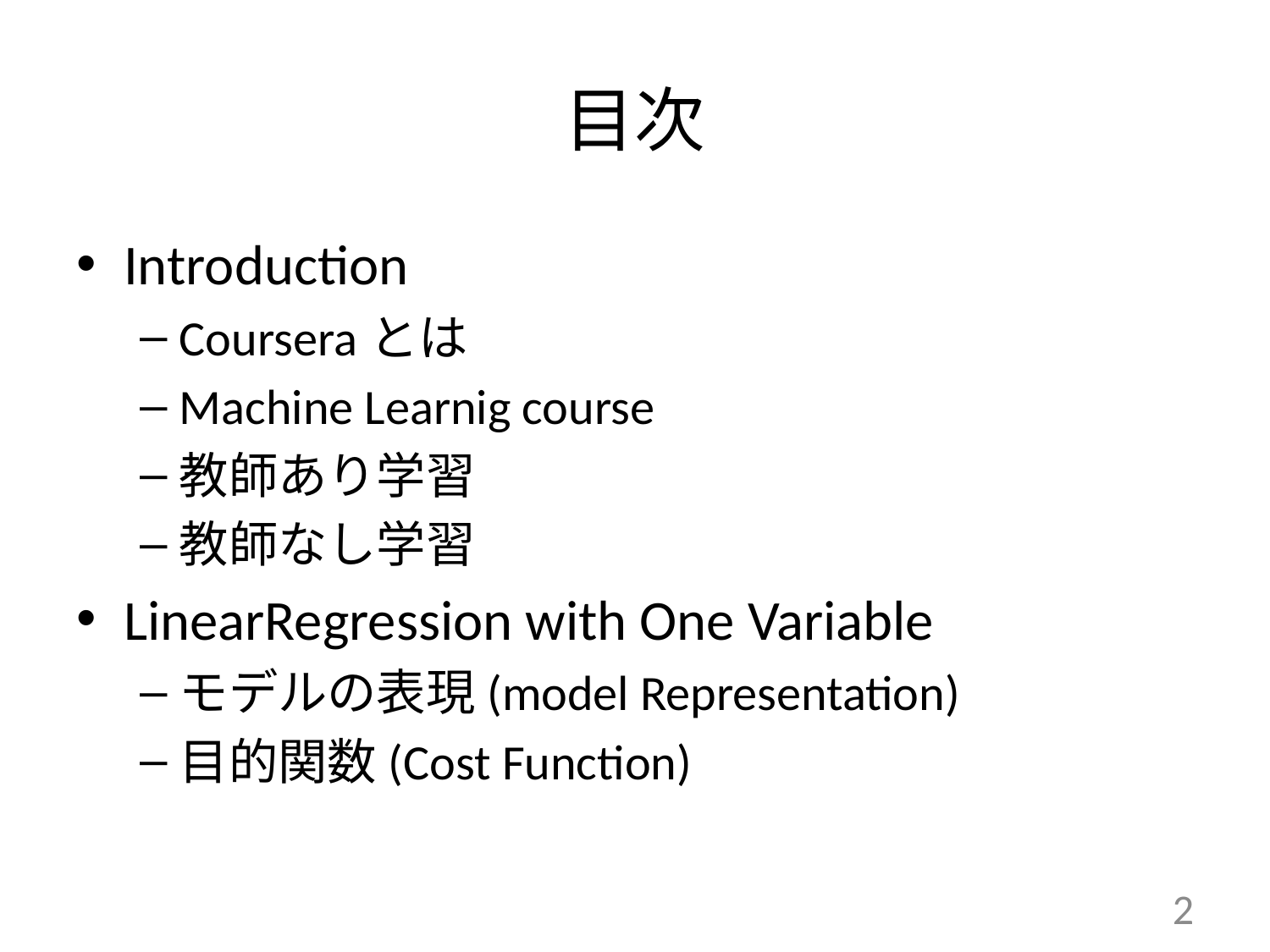

# 目次
Introduction
Courseraとは
Machine Learnig course
教師あり学習
教師なし学習
LinearRegression with One Variable
モデルの表現(model Representation)
目的関数(Cost Function)
2